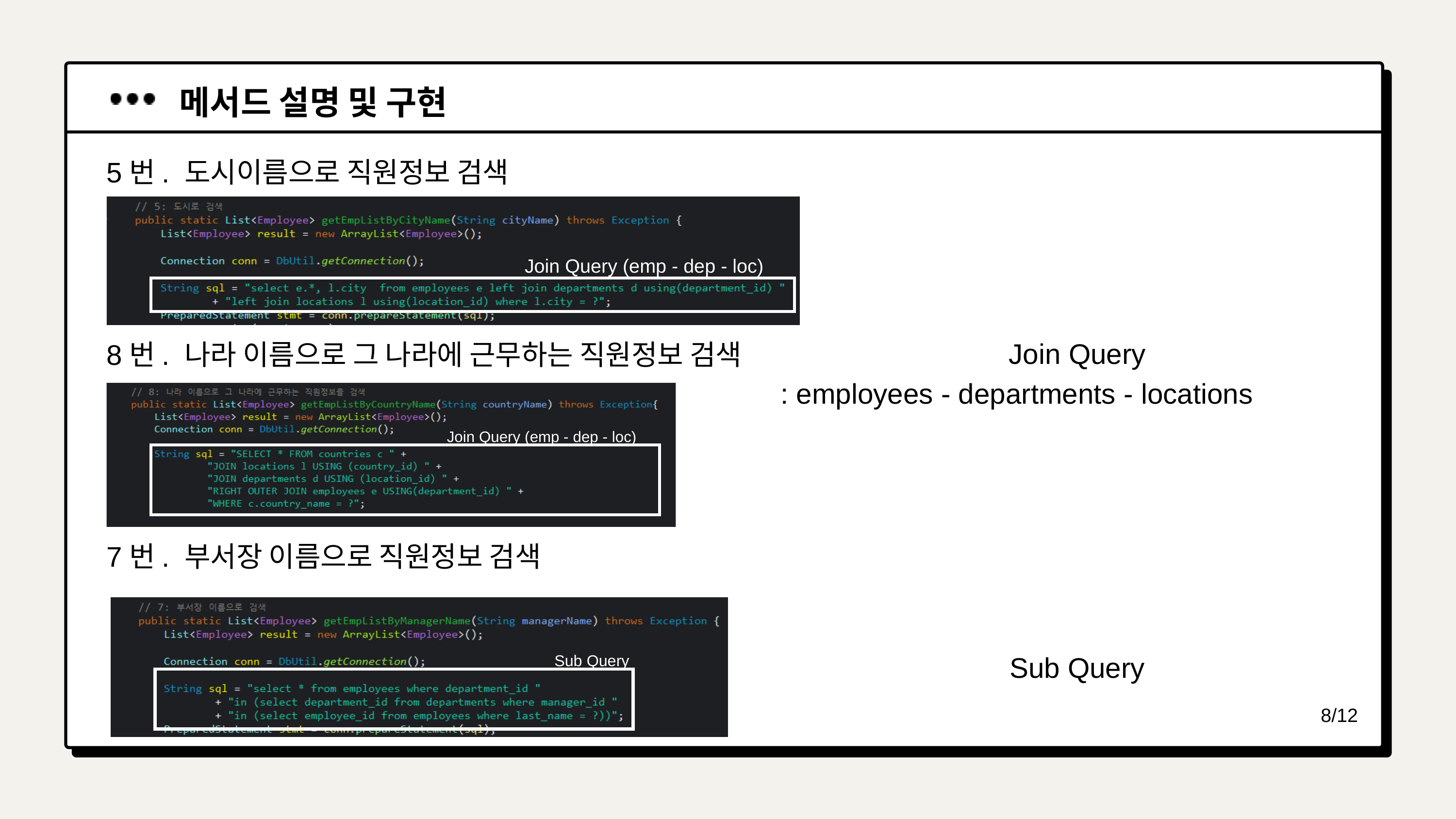

메서드 설명 및 구현

5번. 도시이름으로 직원정보 검색

Join Query (emp - dep - loc)

Join Query
: employees - departments - locations
8번. 나라 이름으로 그 나라에 근무하는 직원정보 검색

Join Query (emp - dep - loc)

7번. 부서장 이름으로 직원정보 검색

Sub Query
Sub Query

8/12